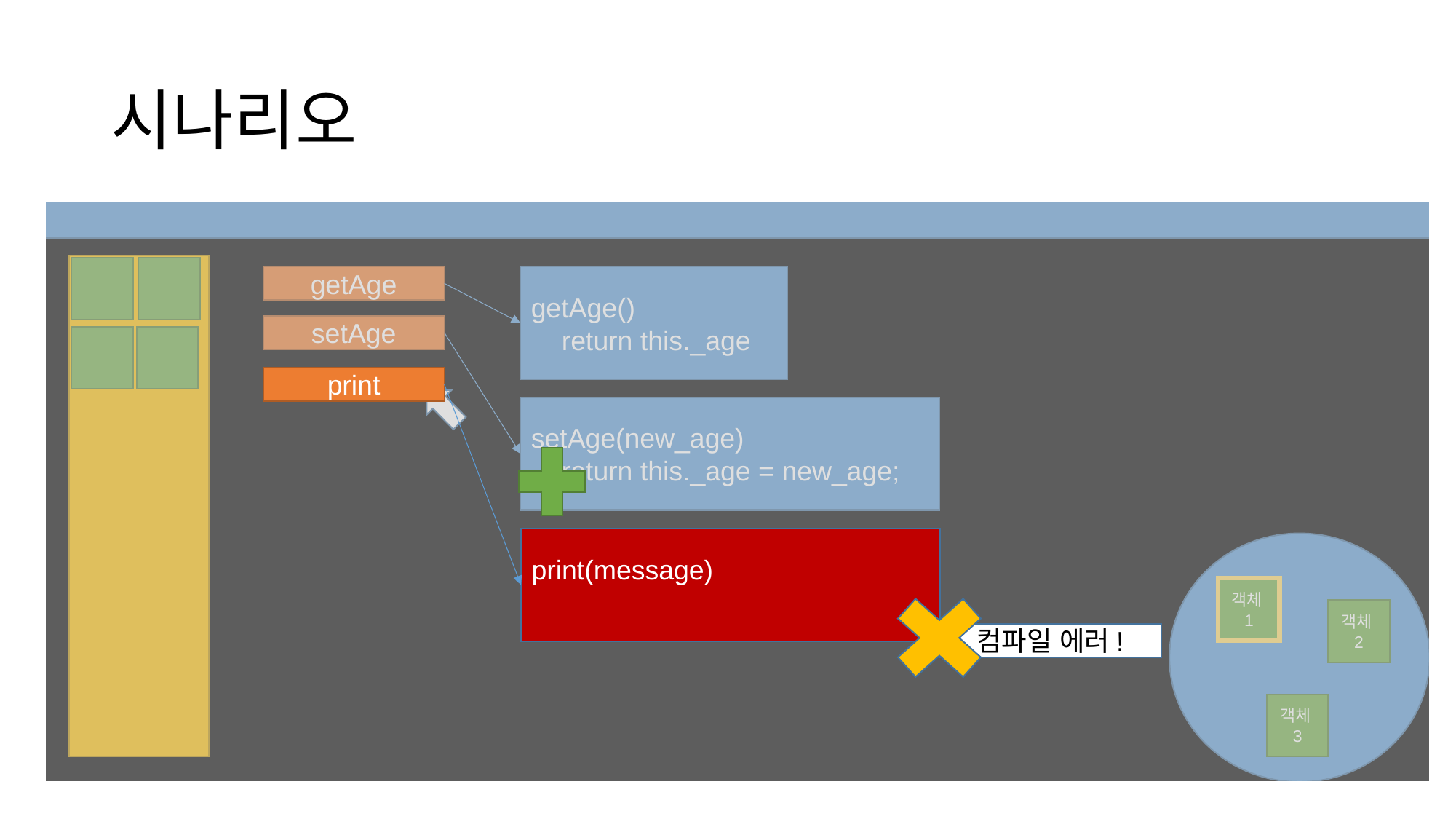

# 시나리오

getAge
getAge()
    return this._age
setAge

print

setAge(new_age)
    return this._age = new_age;

print(message)

객체1

객체2
컴파일 에러!
객체3